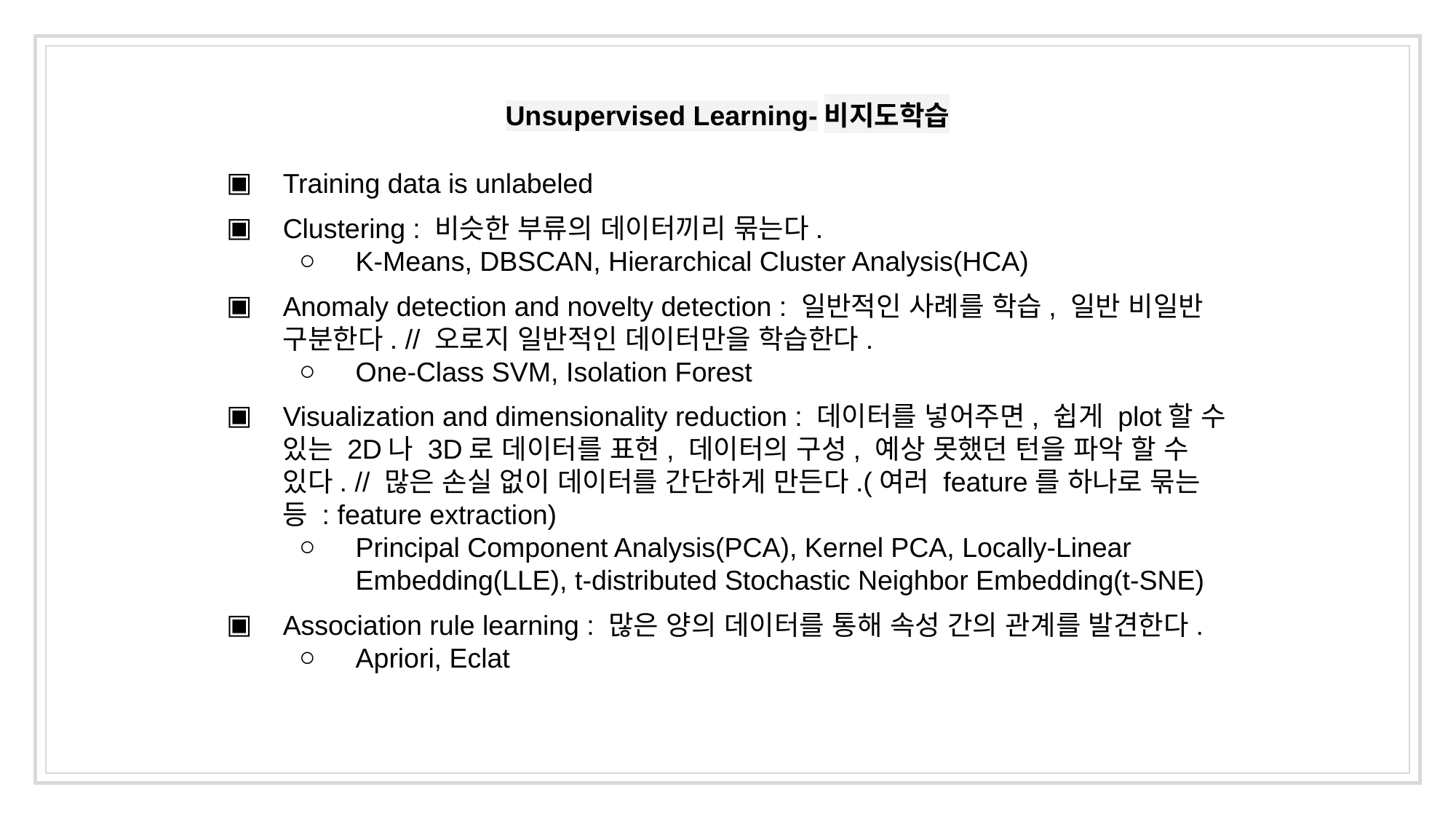

# Unsupervised Learning-비지도학습
Training data is unlabeled
Clustering : 비슷한 부류의 데이터끼리 묶는다.
K-Means, DBSCAN, Hierarchical Cluster Analysis(HCA)
Anomaly detection and novelty detection : 일반적인 사례를 학습, 일반 비일반 구분한다. // 오로지 일반적인 데이터만을 학습한다.
One-Class SVM, Isolation Forest
Visualization and dimensionality reduction : 데이터를 넣어주면, 쉽게 plot할 수 있는 2D나 3D로 데이터를 표현, 데이터의 구성, 예상 못했던 턴을 파악 할 수 있다. // 많은 손실 없이 데이터를 간단하게 만든다.(여러 feature를 하나로 묶는 등 : feature extraction)
Principal Component Analysis(PCA), Kernel PCA, Locally-Linear Embedding(LLE), t-distributed Stochastic Neighbor Embedding(t-SNE)
Association rule learning : 많은 양의 데이터를 통해 속성 간의 관계를 발견한다.
Apriori, Eclat